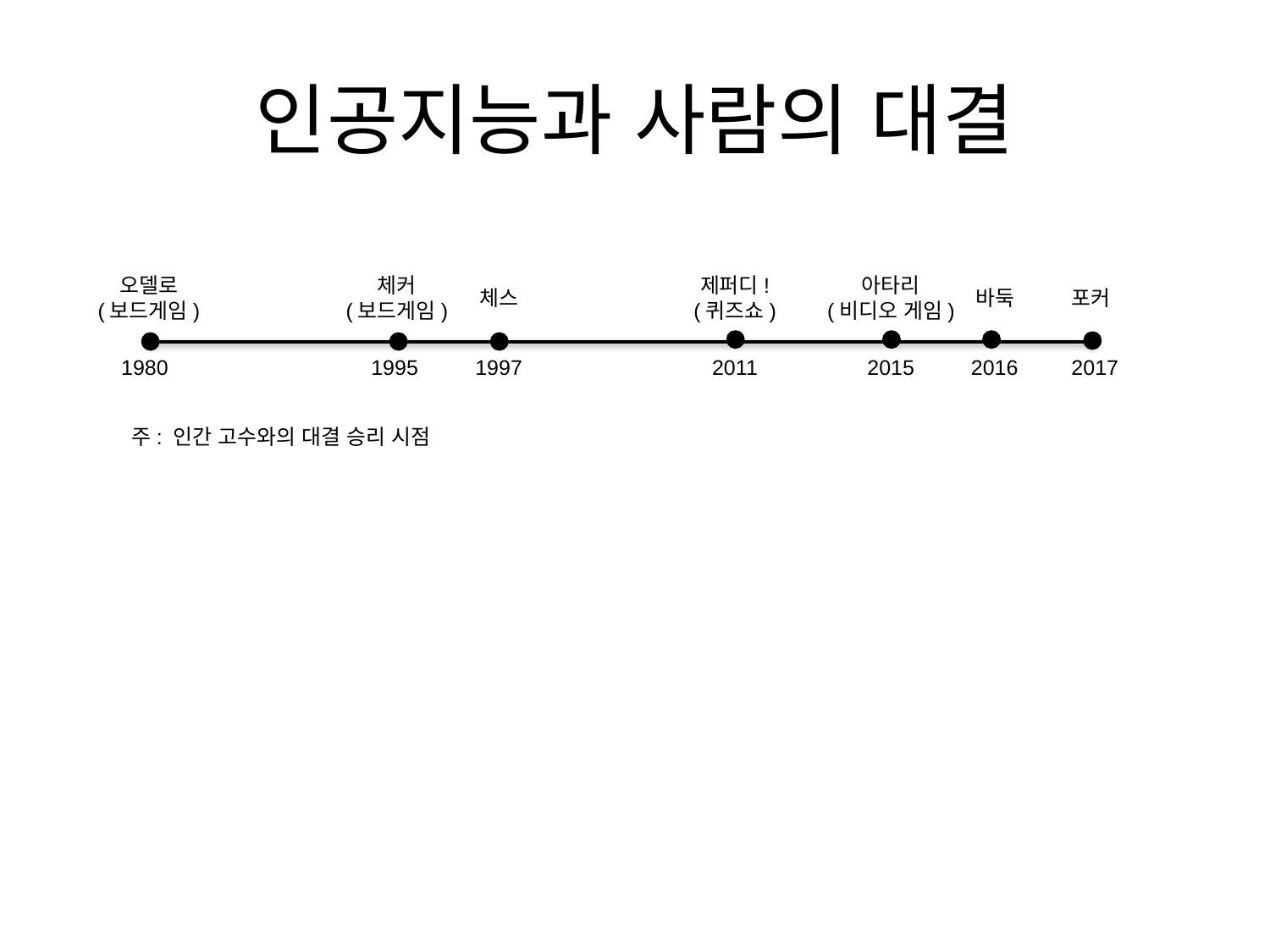

# 인공지능과 사람의 대결
오델로
(보드게임)
체커
(보드게임)
제퍼디!
(퀴즈쇼)
아타리
(비디오 게임)
체스
바둑
포커

1980
1995
1997
2011
2015
2016
2017
주: 인간 고수와의 대결 승리 시점